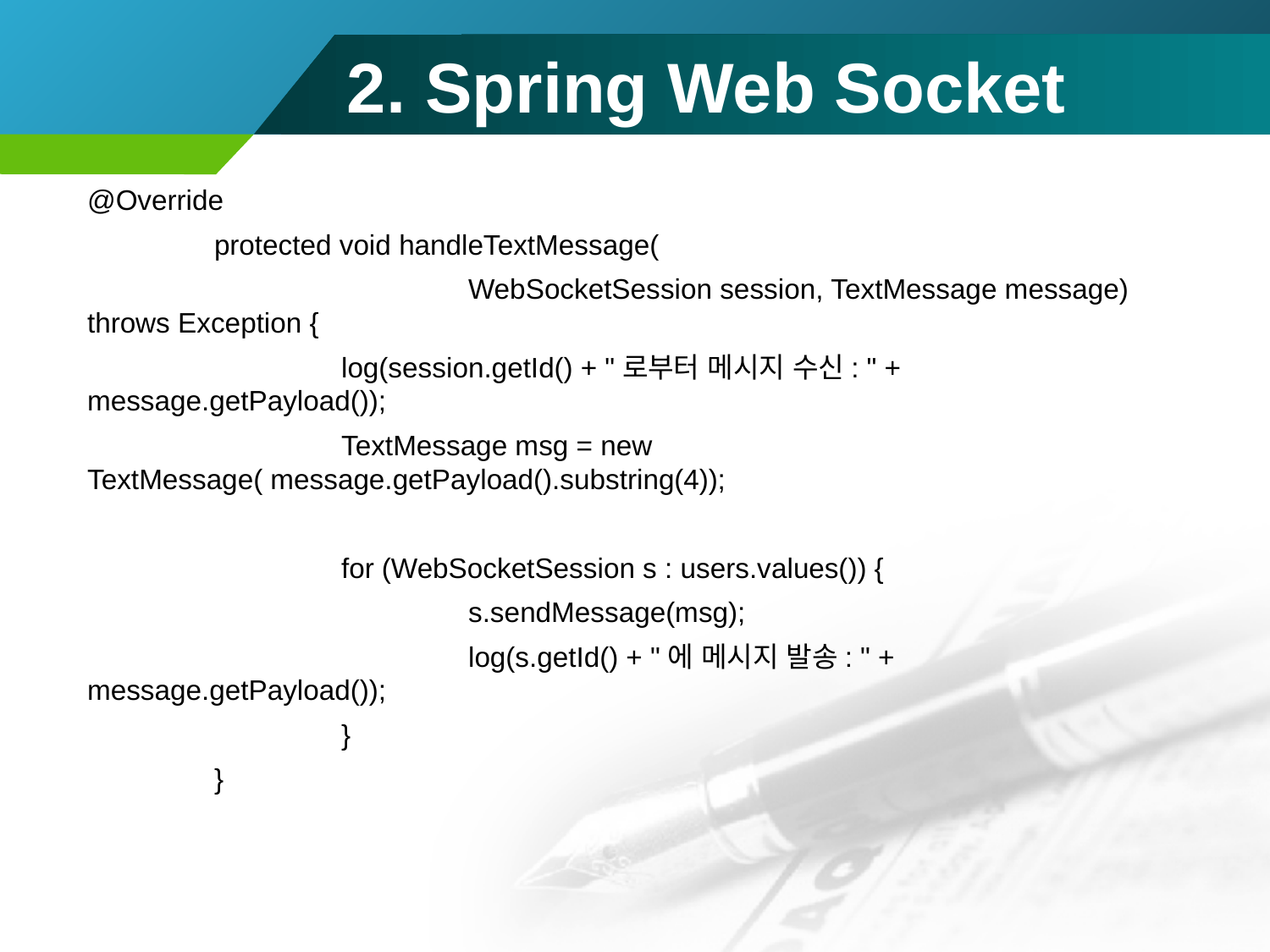

# 2. Spring Web Socket
@Override
	protected void handleTextMessage(
			WebSocketSession session, TextMessage message) throws Exception {
		log(session.getId() + "로부터 메시지 수신: " + message.getPayload());
		TextMessage msg = new TextMessage( message.getPayload().substring(4));

		for (WebSocketSession s : users.values()) {
			s.sendMessage(msg);
			log(s.getId() + "에 메시지 발송: " + message.getPayload());
		}
	}